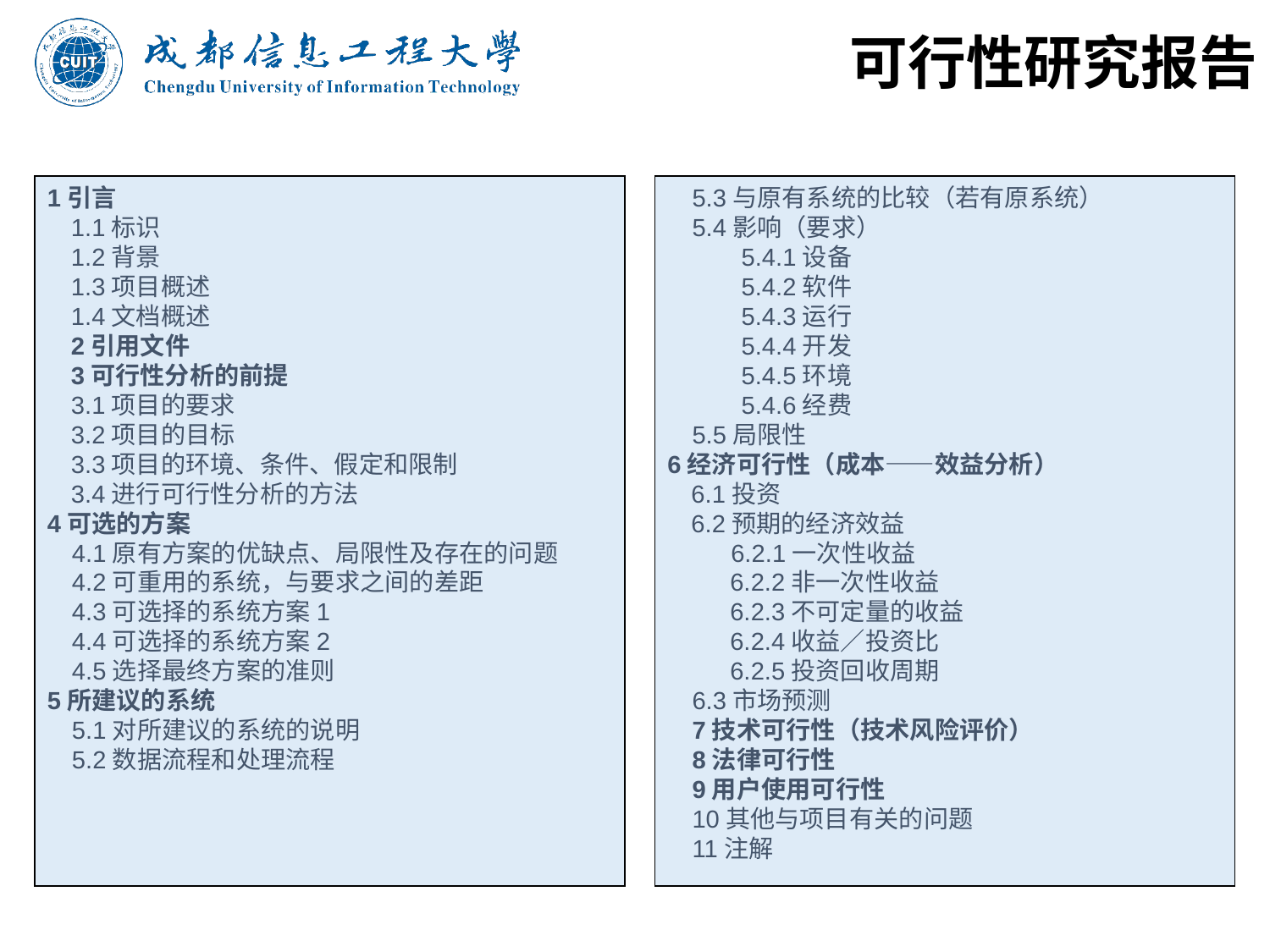

# 可行性研究报告
1引言
1.1标识
1.2背景
1.3项目概述
1.4文档概述
2引用文件
3可行性分析的前提
3.1项目的要求
3.2项目的目标
3.3项目的环境、条件、假定和限制
3.4进行可行性分析的方法
4可选的方案
4.1原有方案的优缺点、局限性及存在的问题
4.2可重用的系统，与要求之间的差距
4.3可选择的系统方案1
4.4可选择的系统方案2
4.5选择最终方案的准则
5所建议的系统
5.1对所建议的系统的说明
5.2数据流程和处理流程

5.3与原有系统的比较（若有原系统）
5.4影响（要求）
5.4.1设备
5.4.2软件
5.4.3运行
5.4.4开发
5.4.5环境
5.4.6经费
5.5局限性
6经济可行性（成本——效益分析）
6.1投资
6.2预期的经济效益
6.2.1一次性收益
6.2.2非一次性收益
6.2.3不可定量的收益
6.2.4收益／投资比
6.2.5投资回收周期
6.3市场预测
7技术可行性（技术风险评价）
8法律可行性
9用户使用可行性
10其他与项目有关的问题
11注解